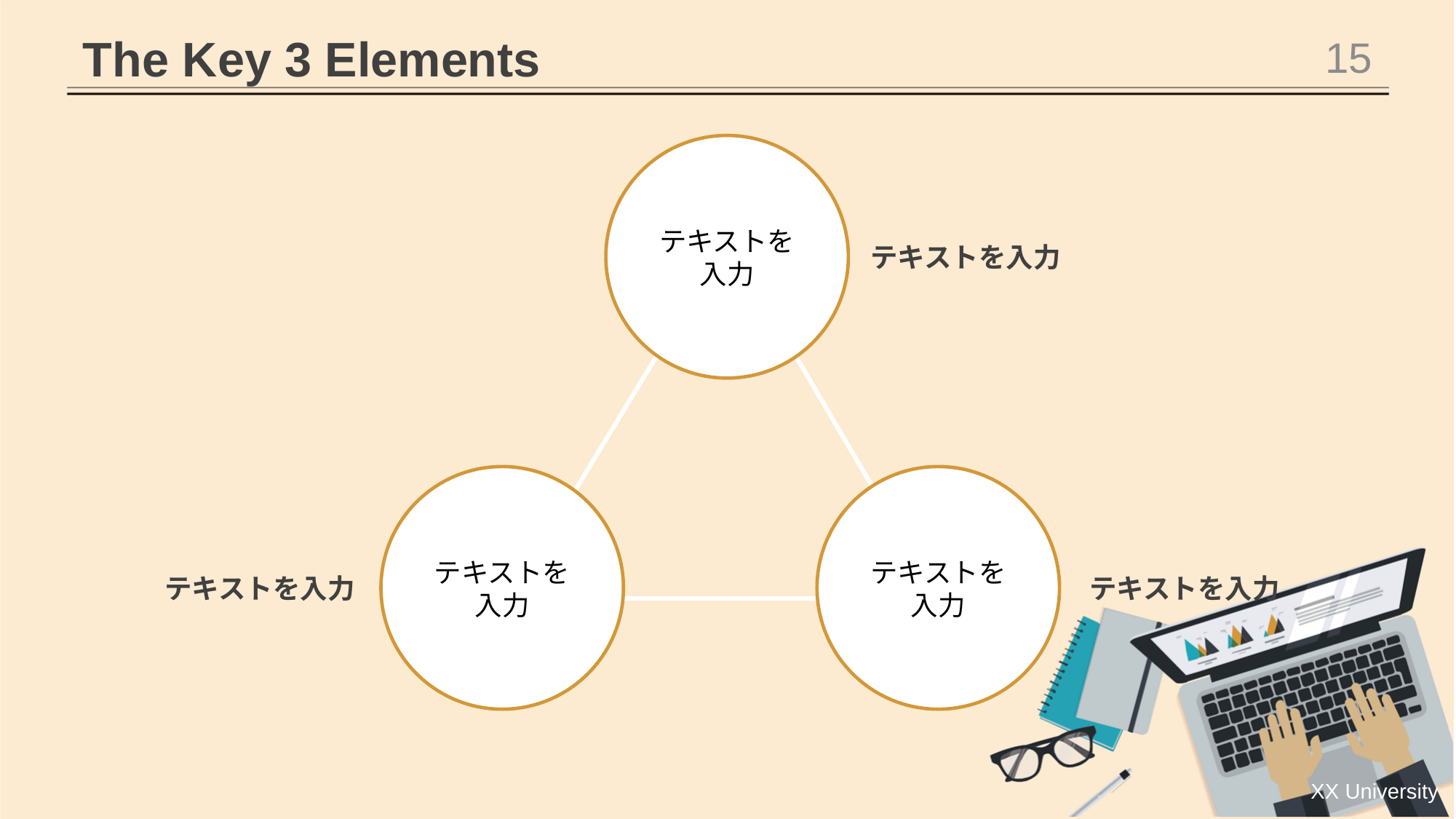

The Key 3 Elements
15
テキストを
入力
テキストを入力
テキストを
入力
テキストを
入力
テキストを入力
テキストを入力
XX University